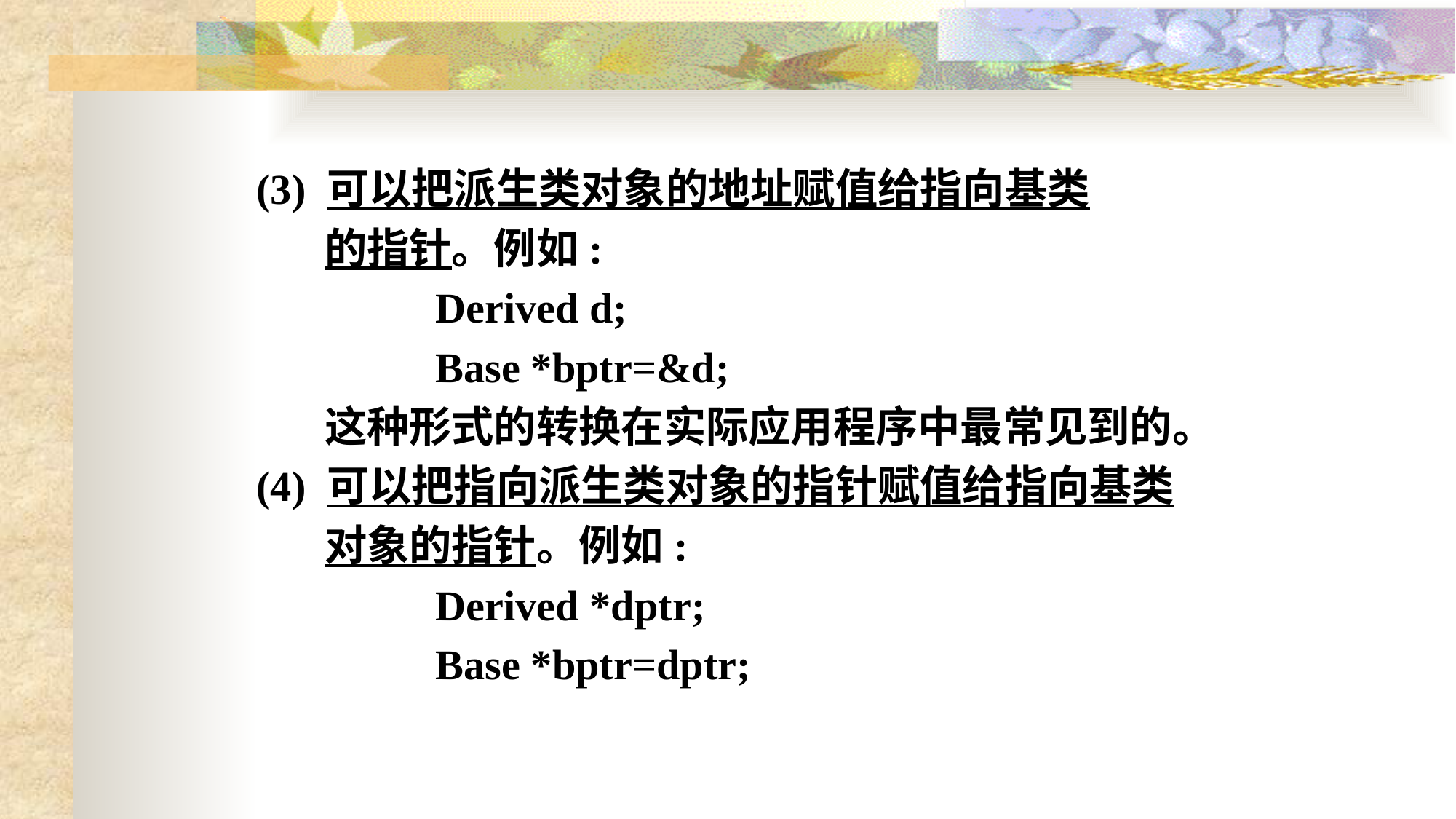

(3) 可以把派生类对象的地址赋值给指向基类
      的指针。例如:
                 Derived d;
                 Base *bptr=&d;
      这种形式的转换在实际应用程序中最常见到的。
(4) 可以把指向派生类对象的指针赋值给指向基类
      对象的指针。例如:
                 Derived *dptr;
                 Base *bptr=dptr;